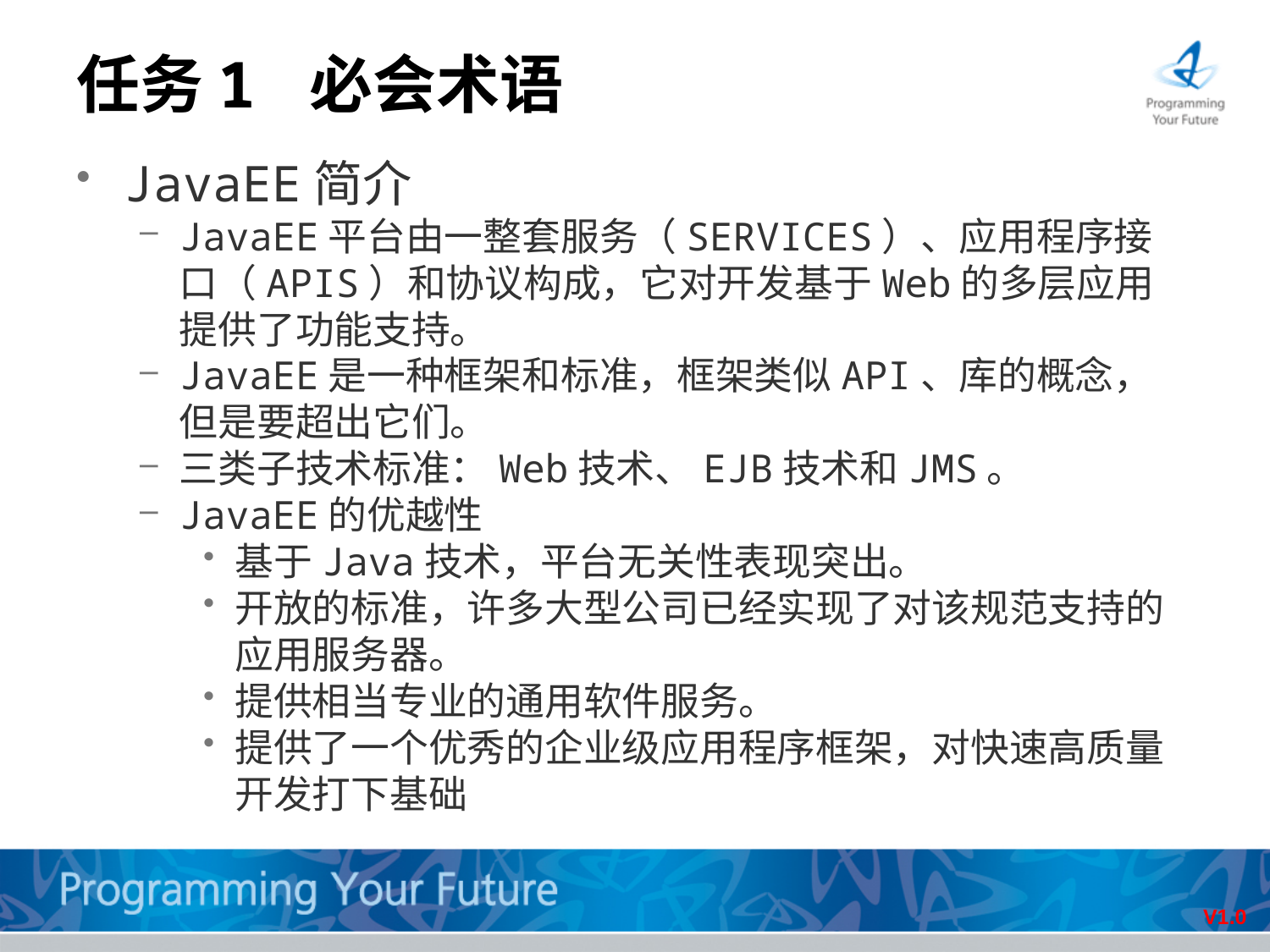

# 任务1 必会术语
JavaEE简介
JavaEE平台由一整套服务（SERVICES）、应用程序接口（APIS）和协议构成，它对开发基于Web的多层应用提供了功能支持。
JavaEE是一种框架和标准，框架类似API、库的概念，但是要超出它们。
三类子技术标准：Web技术、EJB技术和JMS。
JavaEE的优越性
基于Java技术，平台无关性表现突出。
开放的标准，许多大型公司已经实现了对该规范支持的应用服务器。
提供相当专业的通用软件服务。
提供了一个优秀的企业级应用程序框架，对快速高质量开发打下基础